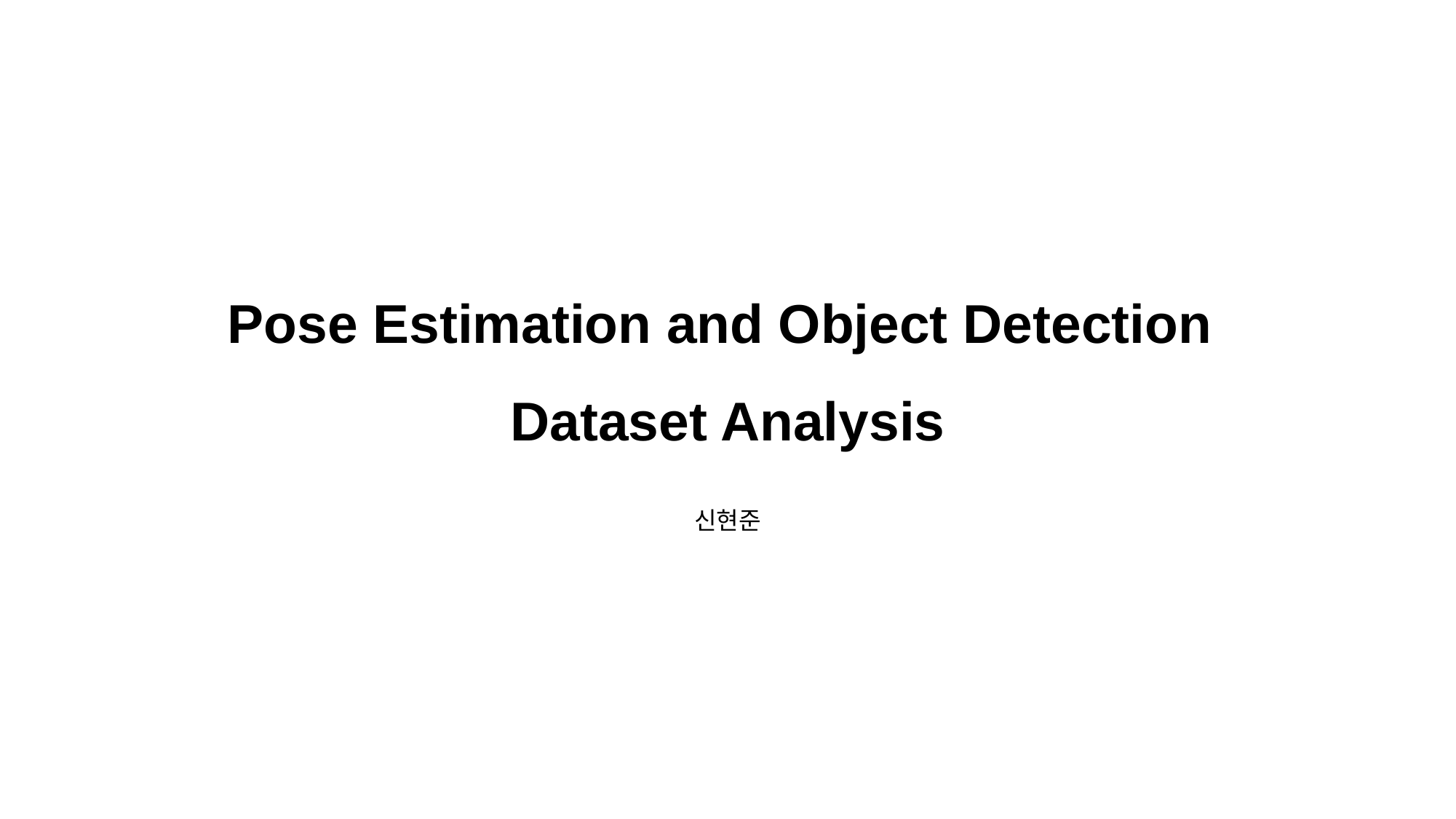

Pose Estimation and Object Detection
Dataset Analysis

신현준